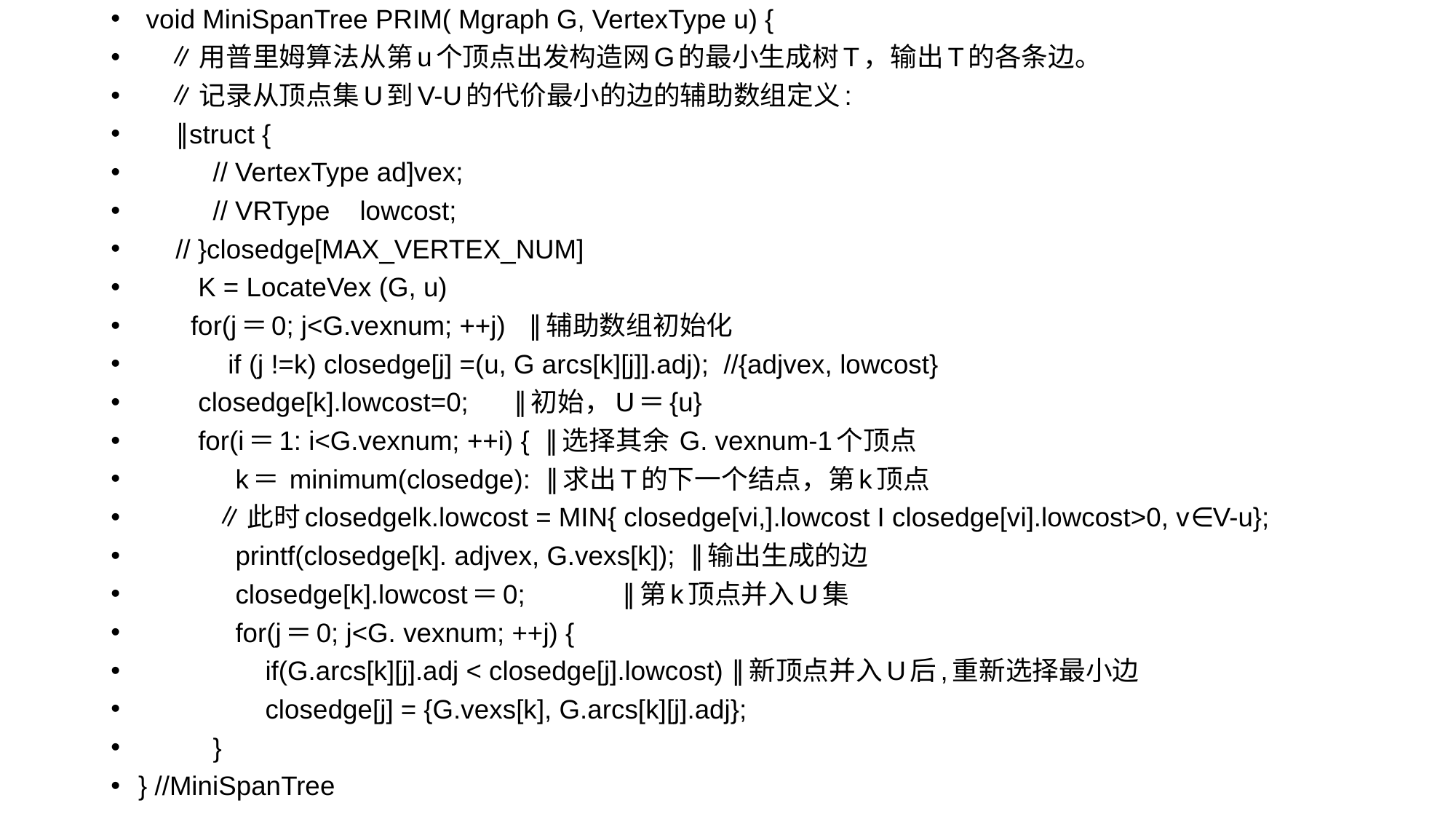

void MiniSpanTree PRIM( Mgraph G, VertexType u) {
     ∥用普里姆算法从第u个顶点出发构造网G的最小生成树T，输出T的各条边。
     ∥记录从顶点集U到V-U的代价最小的边的辅助数组定义:
     ∥struct {
          // VertexType ad]vex;
          // VRType    lowcost;
     // }closedge[MAX_VERTEX_NUM]
        K = LocateVex (G, u)
       for(j＝0; j<G.vexnum; ++j)   ∥辅助数组初始化
            if (j !=k) closedge[j] =(u, G arcs[k][j]].adj);  //{adjvex, lowcost}
        closedge[k].lowcost=0;      ∥初始，U＝{u}
        for(i＝1: i<G.vexnum; ++i) {  ∥选择其余 G. vexnum-1个顶点
             k＝ minimum(closedge):  ∥求出T的下一个结点，第k顶点
             ∥此时closedgelk.lowcost = MIN{ closedge[vi,].lowcost I closedge[vi].lowcost>0, v∈V-u};
             printf(closedge[k]. adjvex, G.vexs[k]);  ∥输出生成的边
             closedge[k].lowcost＝0;             ∥第k顶点并入U集
             for(j＝0; j<G. vexnum; ++j) {
                 if(G.arcs[k][j].adj < closedge[j].lowcost) ∥新顶点并入U后,重新选择最小边
                 closedge[j] = {G.vexs[k], G.arcs[k][j].adj};
          }
} //MiniSpanTree